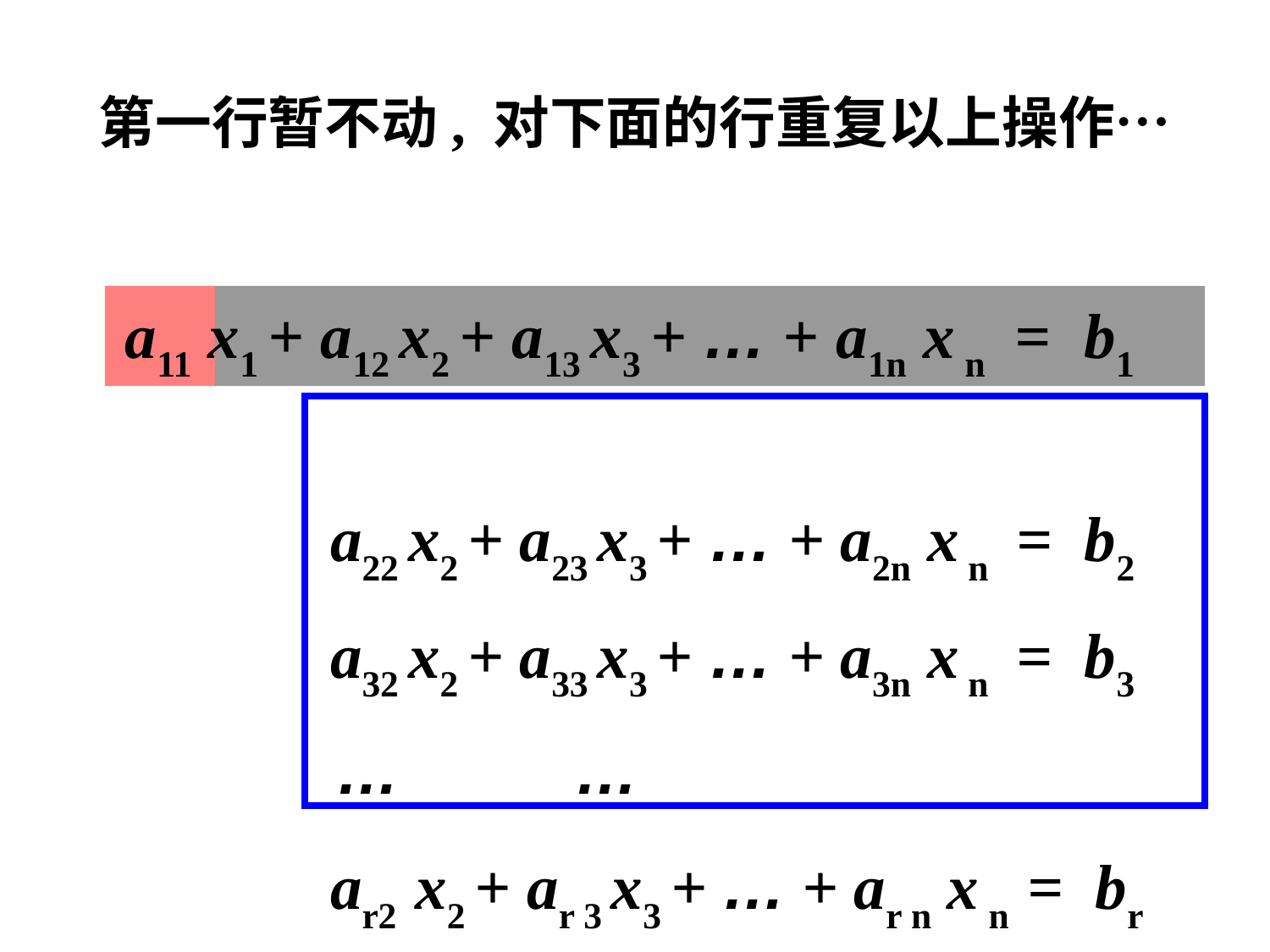

# 第一行暂不动, 对下面的行重复以上操作…
   a11 x1 + a12 x2 + a13 x3 + … + a1n x n   =  b1
                a22 x2 + a23 x3 + … + a2n x n   =  b2
                a32 x2 + a33 x3 + … + a3n x n   =  b3
                            …           …
                ar2  x2 + ar 3 x3 + … + ar n x n  =  br